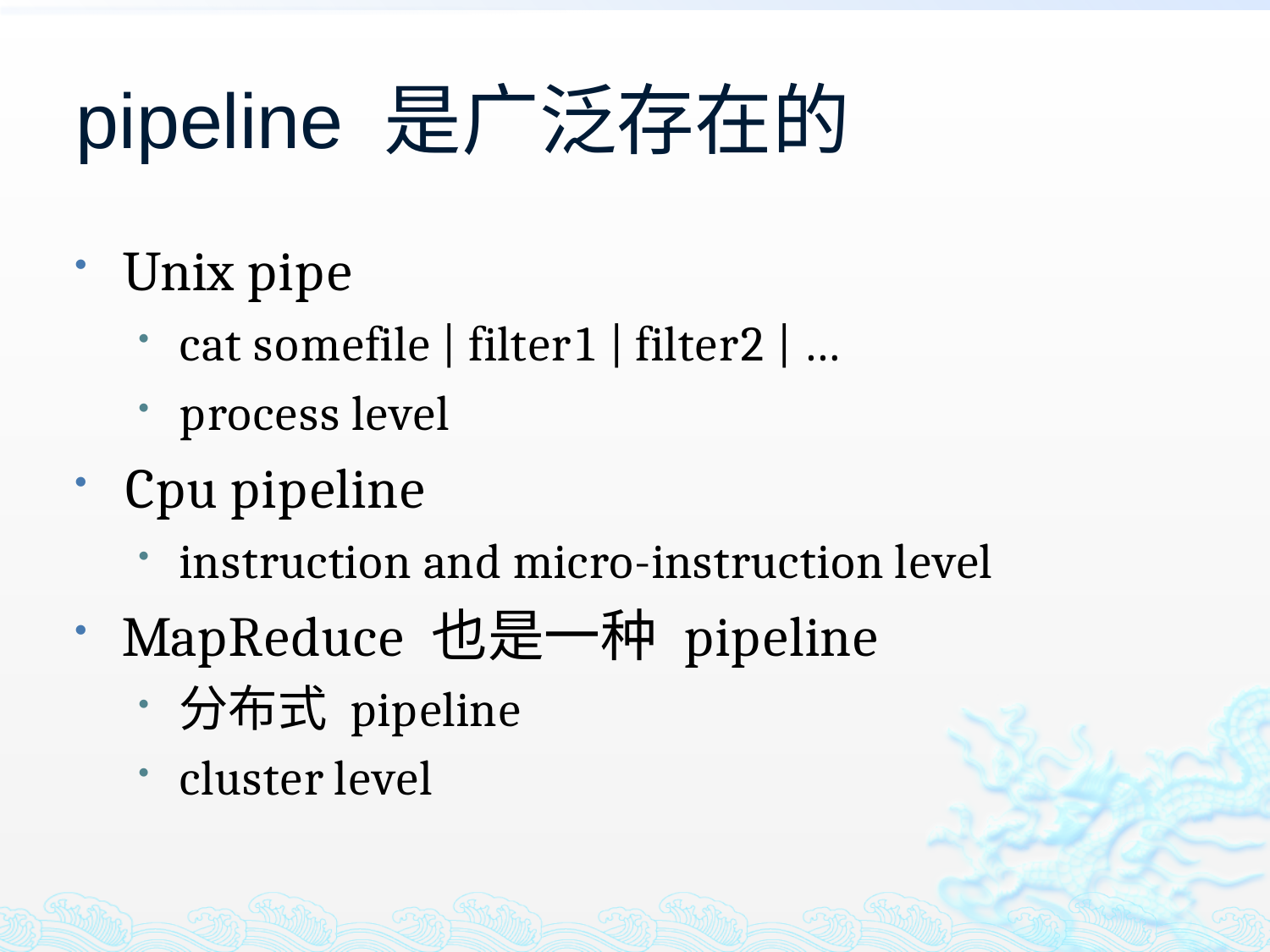

# pipeline 是广泛存在的
Unix pipe
cat somefile | filter1 | filter2 | …
process level
Cpu pipeline
instruction and micro-instruction level
MapReduce 也是一种 pipeline
分布式 pipeline
cluster level